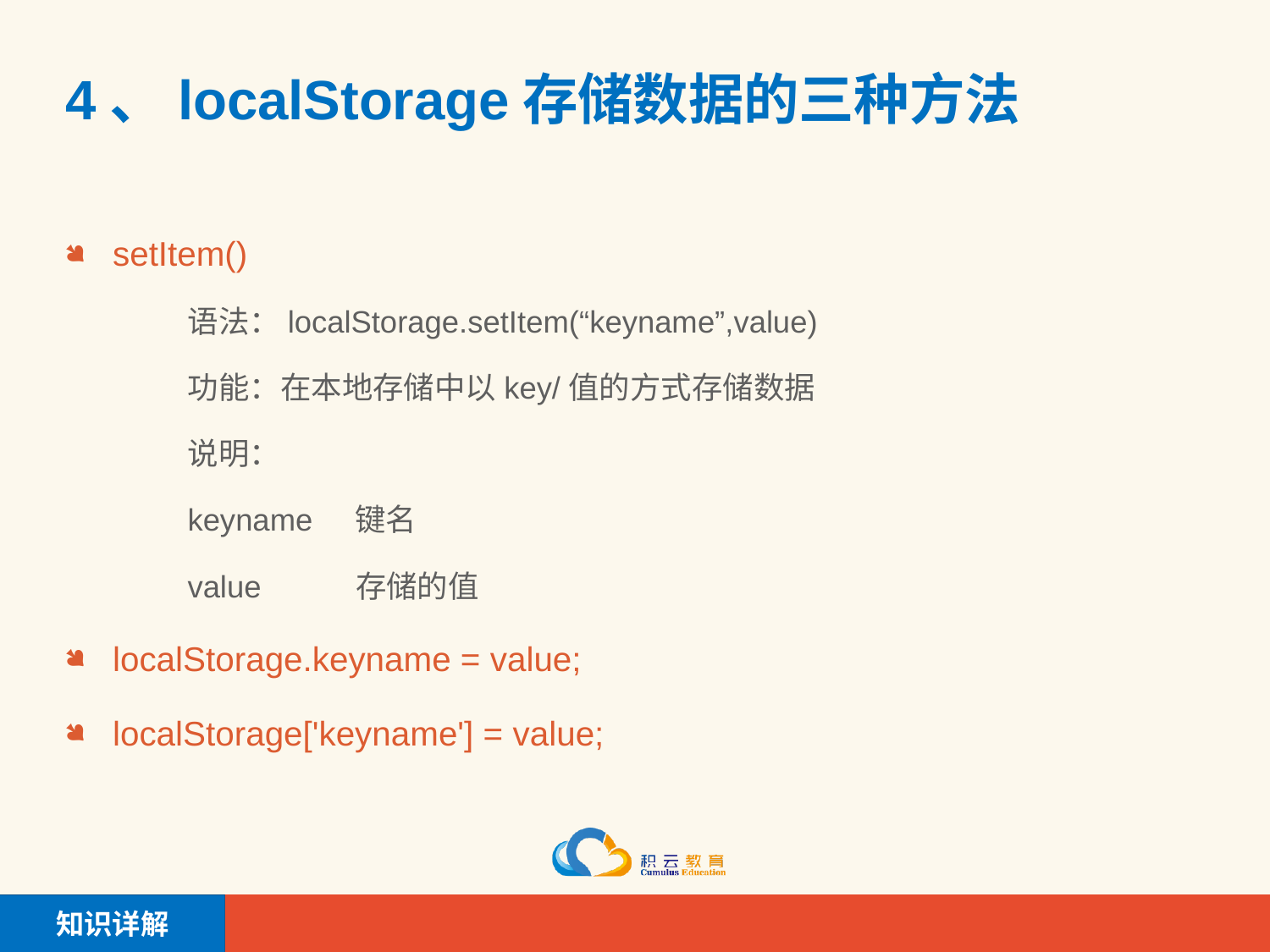

# 4、localStorage存储数据的三种方法
setItem()
语法：localStorage.setItem(“keyname”,value)
功能：在本地存储中以key/值的方式存储数据
说明：
keyname    键名
value          存储的值
localStorage.keyname = value;
localStorage['keyname'] = value;